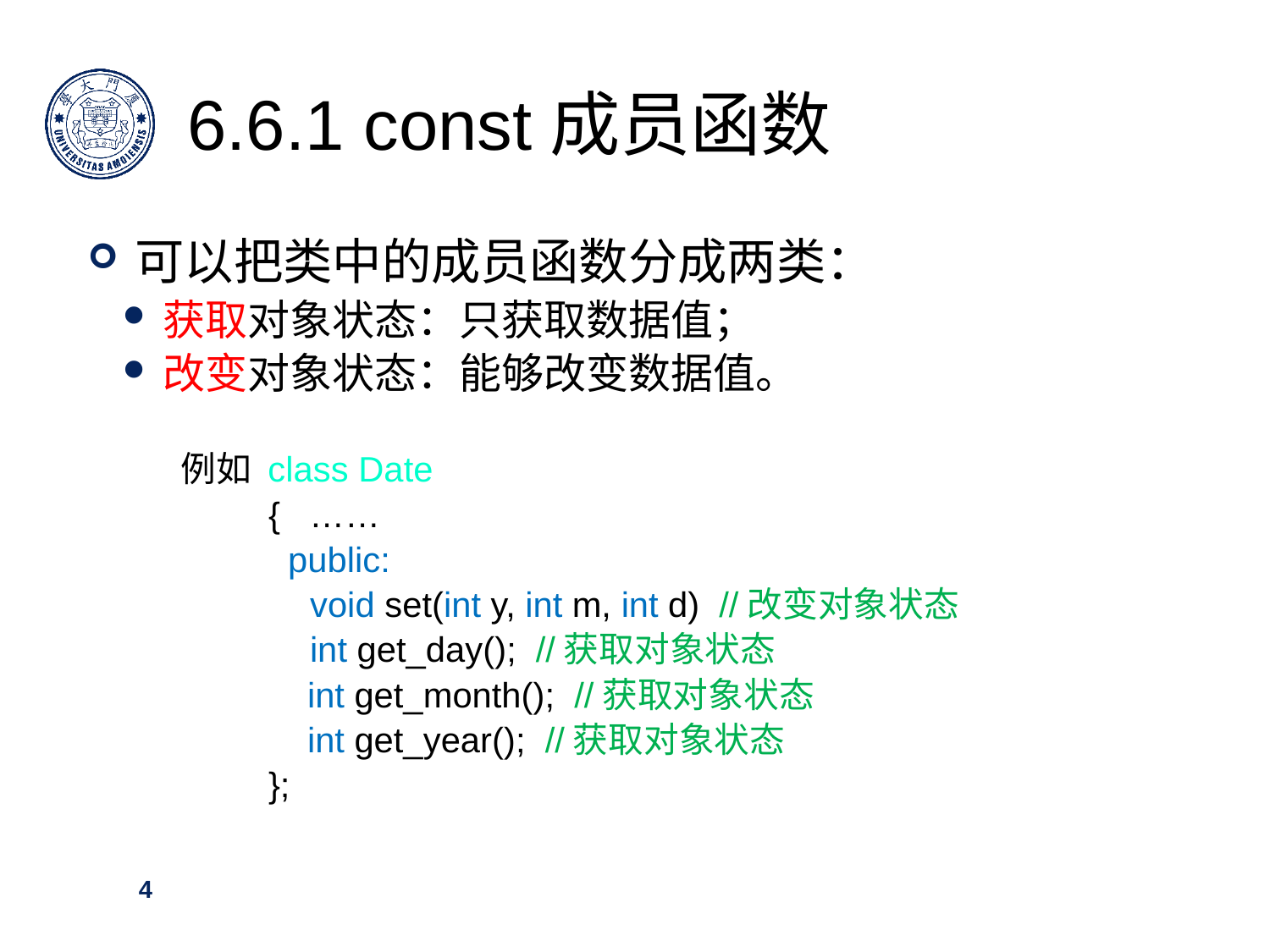

6.6.1 const成员函数
可以把类中的成员函数分成两类：
获取对象状态：只获取数据值；
改变对象状态：能够改变数据值。

例如 class Date
         {   ……
           public:
	          void set(int y, int m, int d)  //改变对象状态
	          int get_day();  //获取对象状态
             int get_month();  //获取对象状态
             int get_year();  //获取对象状态
         };
4